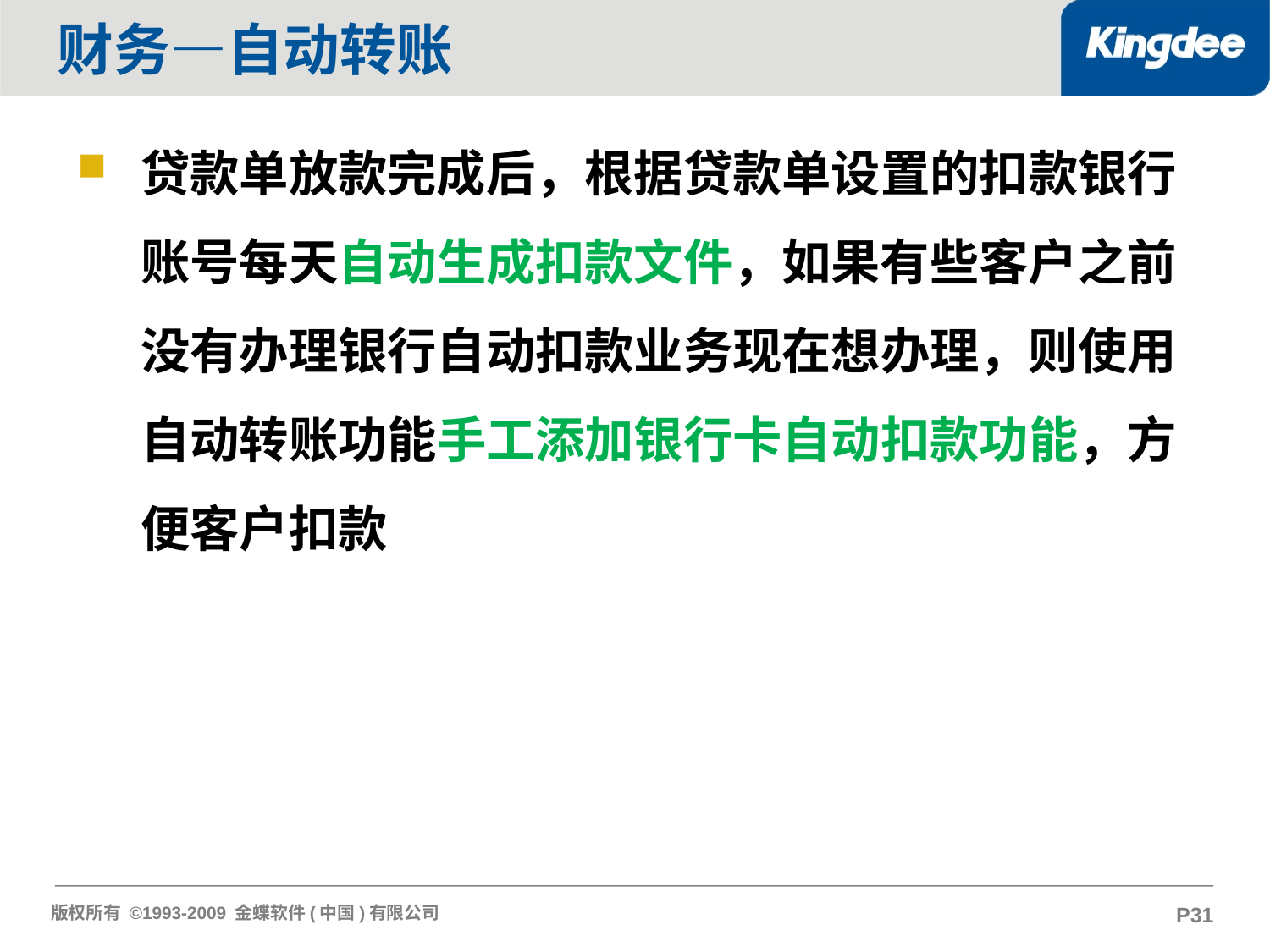

财务—自动转账
贷款单放款完成后，根据贷款单设置的扣款银行账号每天自动生成扣款文件，如果有些客户之前没有办理银行自动扣款业务现在想办理，则使用自动转账功能手工添加银行卡自动扣款功能，方便客户扣款